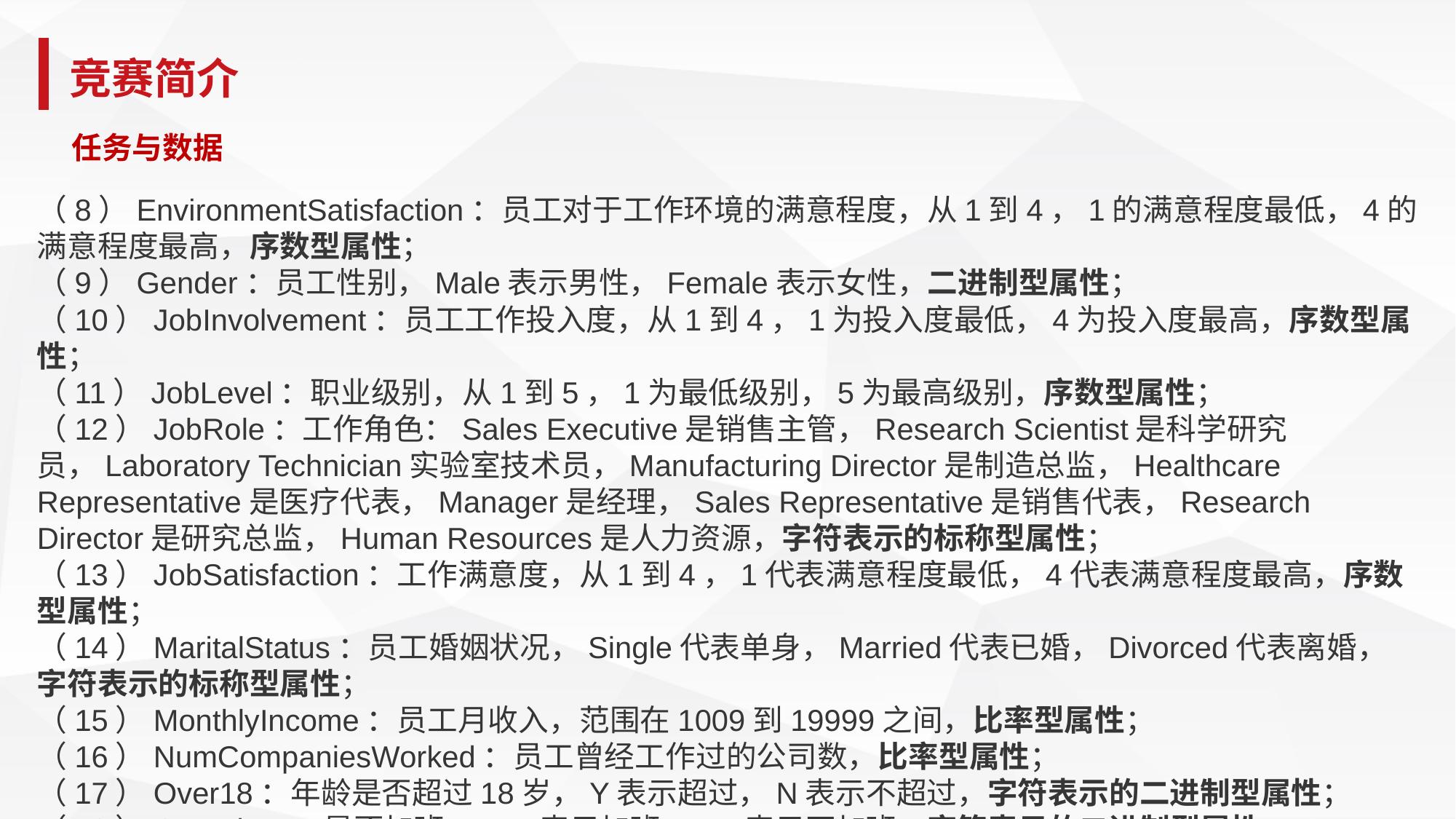

竞赛简介
任务与数据
（8）EnvironmentSatisfaction：员工对于工作环境的满意程度，从1到4，1的满意程度最低，4的满意程度最高，序数型属性；
（9）Gender：员工性别，Male表示男性，Female表示女性，二进制型属性；
（10）JobInvolvement：员工工作投入度，从1到4，1为投入度最低，4为投入度最高，序数型属性；
（11）JobLevel：职业级别，从1到5，1为最低级别，5为最高级别，序数型属性；
（12）JobRole：工作角色：Sales Executive是销售主管，Research Scientist是科学研究员，Laboratory Technician实验室技术员，Manufacturing Director是制造总监，Healthcare Representative是医疗代表，Manager是经理，Sales Representative是销售代表，Research Director是研究总监，Human Resources是人力资源，字符表示的标称型属性；
（13）JobSatisfaction：工作满意度，从1到4，1代表满意程度最低，4代表满意程度最高，序数型属性；
（14）MaritalStatus：员工婚姻状况，Single代表单身，Married代表已婚，Divorced代表离婚，字符表示的标称型属性；
（15）MonthlyIncome：员工月收入，范围在1009到19999之间，比率型属性；
（16）NumCompaniesWorked：员工曾经工作过的公司数，比率型属性；
（17）Over18：年龄是否超过18岁，Y表示超过，N表示不超过，字符表示的二进制型属性；
（18）OverTime：是否加班，Yes表示加班，No表示不加班，字符表示的二进制型属性；
（19）PercentSalaryHike：工资提高的百分比，范围在11到25之间，比率型属性；